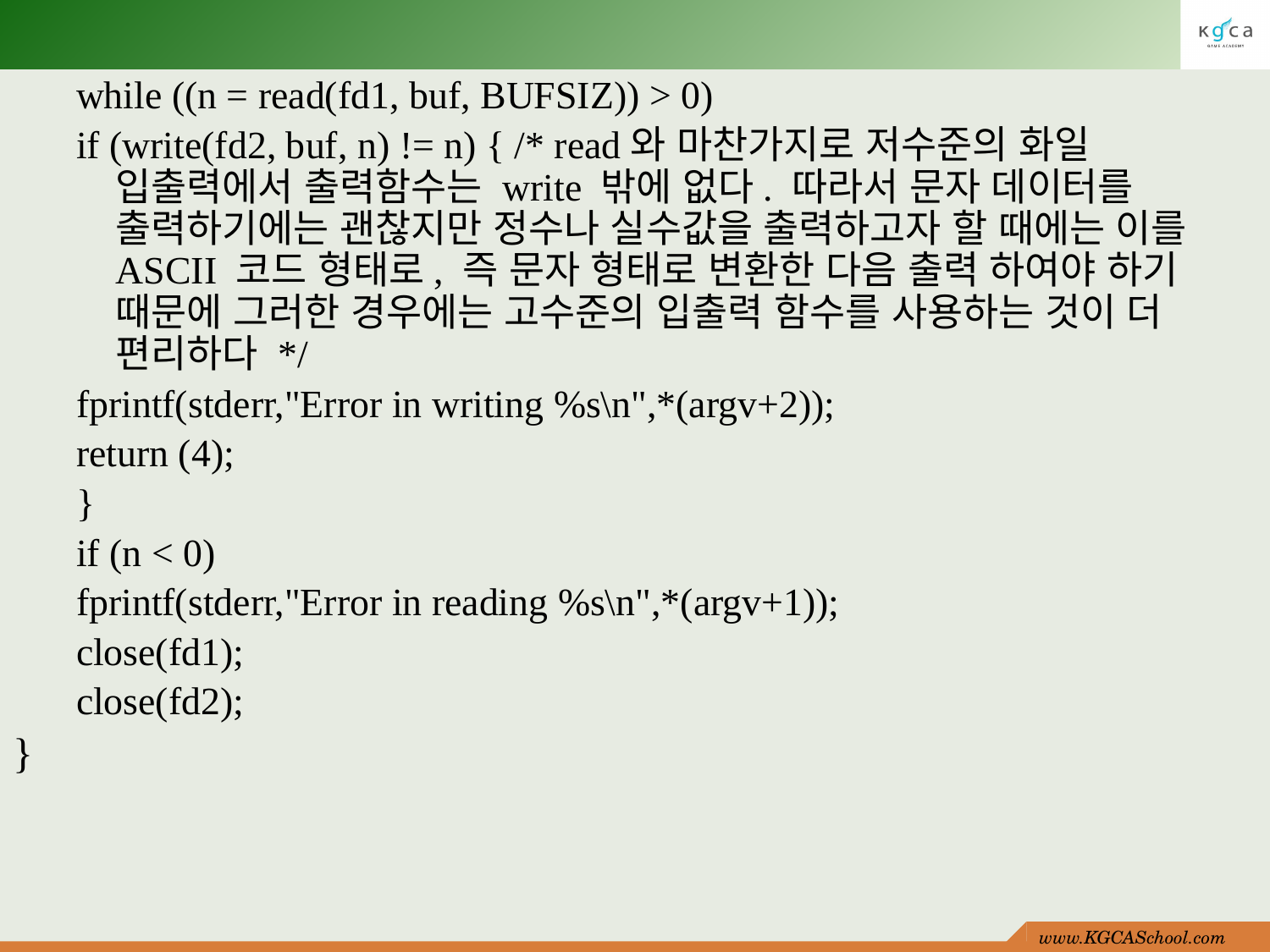

#
while ((n = read(fd1, buf, BUFSIZ)) > 0)
if (write(fd2, buf, n) != n) { /* read와 마찬가지로 저수준의 화일 입출력에서 출력함수는 write 밖에 없다. 따라서 문자 데이터를 출력하기에는 괜찮지만 정수나 실수값을 출력하고자 할 때에는 이를 ASCII 코드 형태로, 즉 문자 형태로 변환한 다음 출력 하여야 하기 때문에 그러한 경우에는 고수준의 입출력 함수를 사용하는 것이 더 편리하다 */
fprintf(stderr,"Error in writing %s\n",*(argv+2));
return (4);
}
if (n < 0)
fprintf(stderr,"Error in reading %s\n",*(argv+1));
close(fd1);
close(fd2);
}